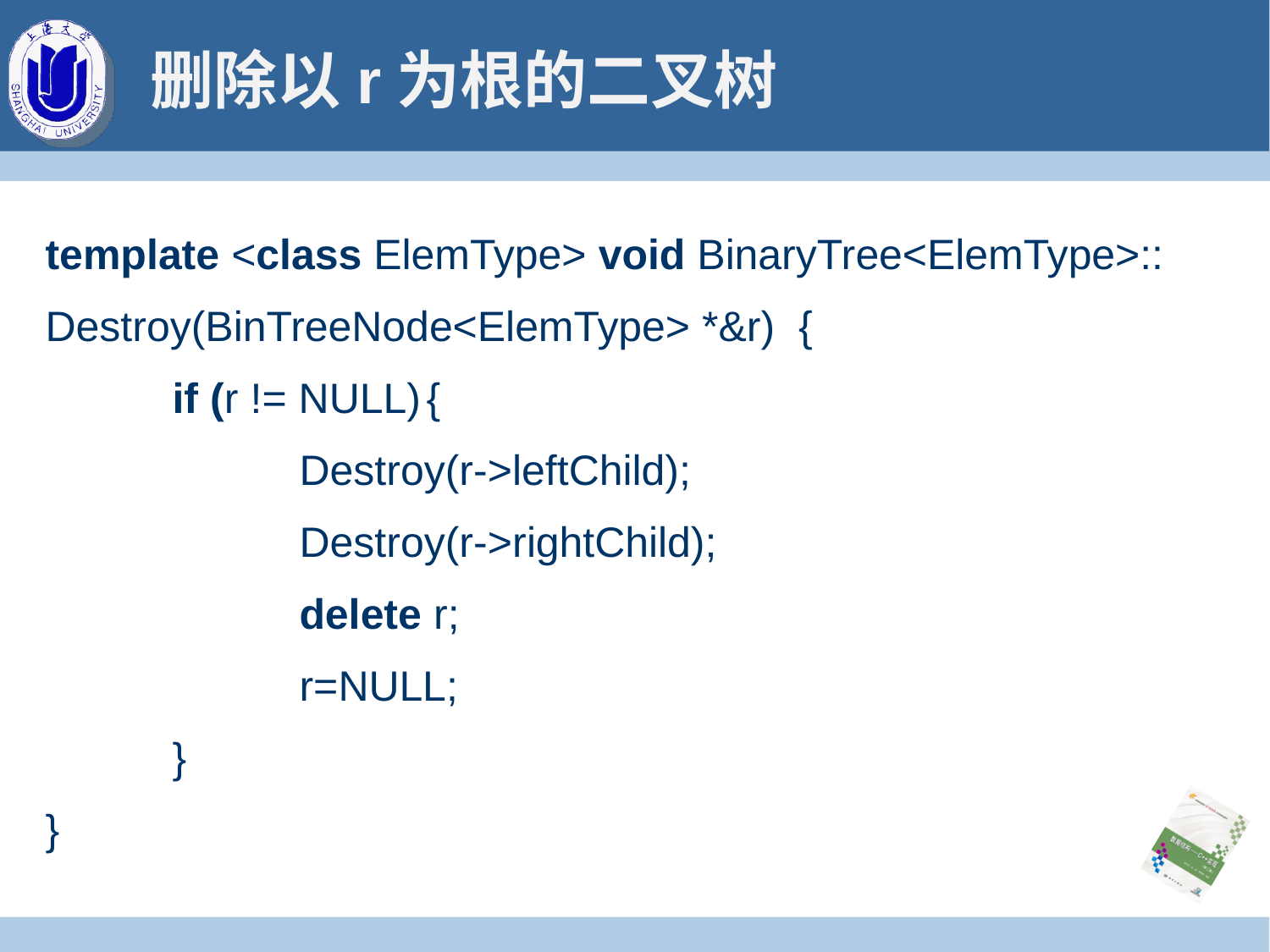

# 删除以r为根的二叉树
template <class ElemType> void BinaryTree<ElemType>::
Destroy(BinTreeNode<ElemType> *&r)  {
	if (r != NULL)	{
		Destroy(r->leftChild);
		Destroy(r->rightChild);
		delete r;
		r=NULL;
	}
}